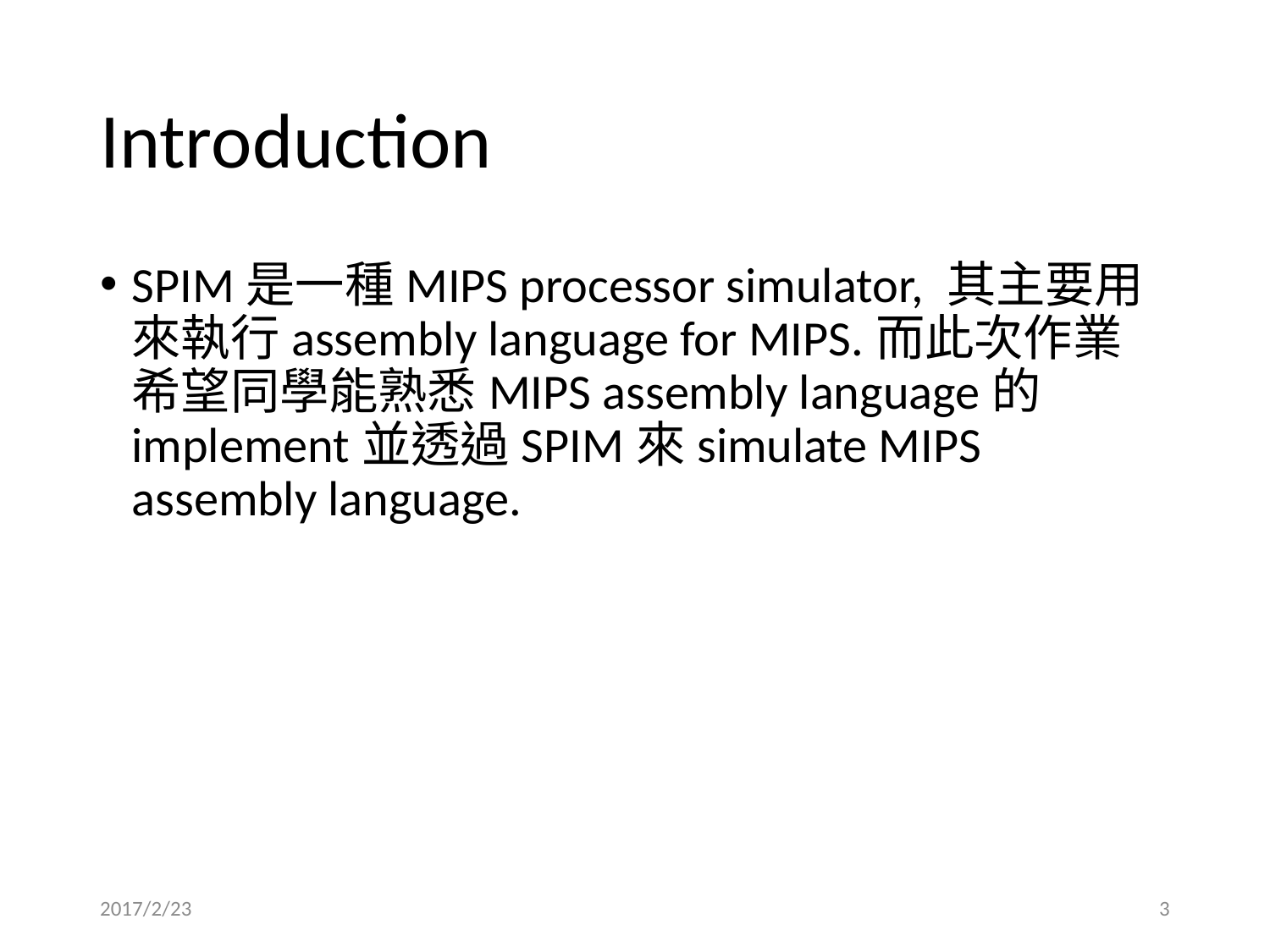

# Introduction
SPIM是一種MIPS processor simulator, 其主要用來執行assembly language for MIPS.而此次作業希望同學能熟悉MIPS assembly language的implement並透過SPIM來simulate MIPS assembly language.

2017/2/23
3